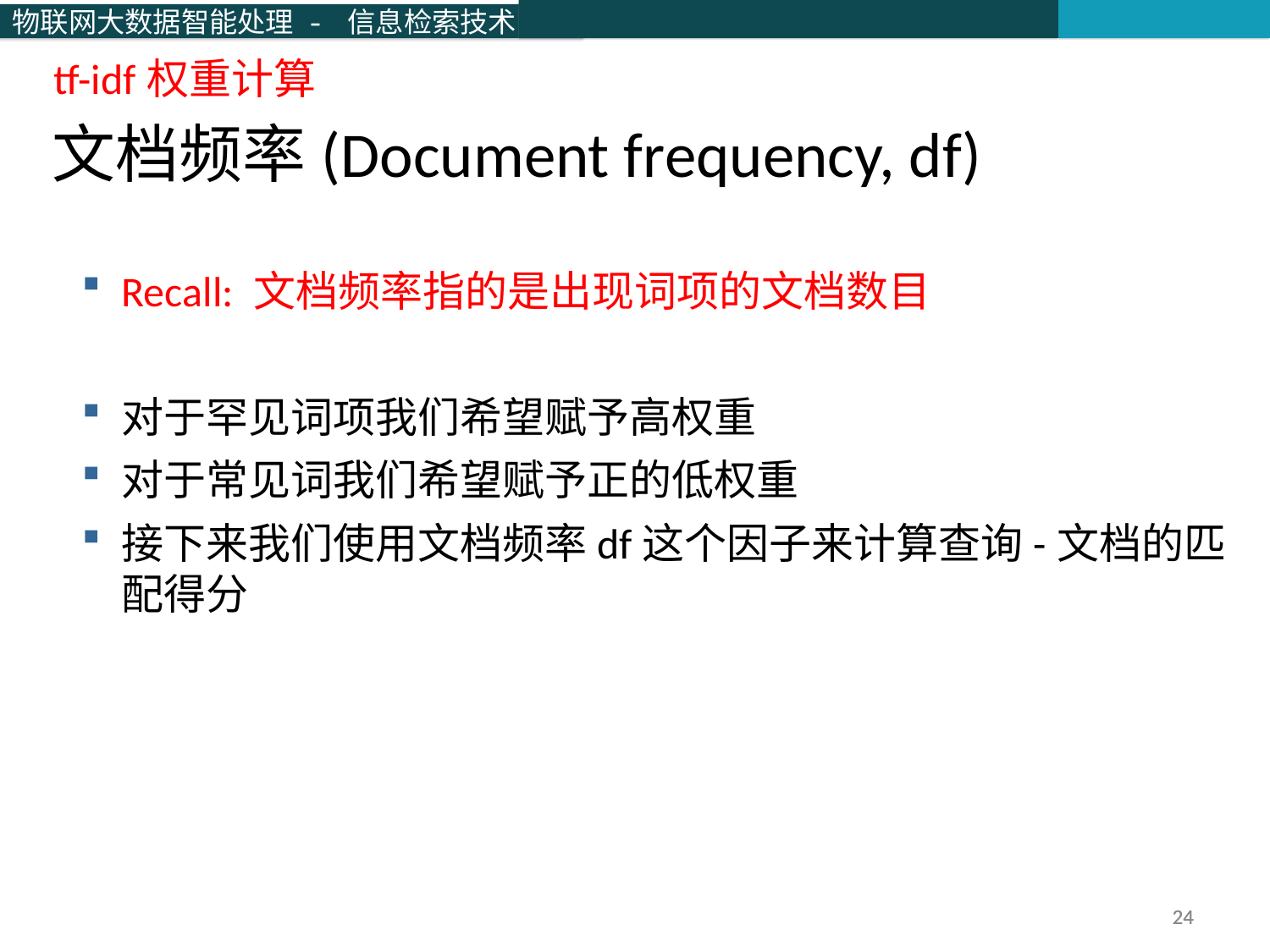

tf-idf权重计算
文档频率(Document frequency, df)
Recall: 文档频率指的是出现词项的文档数目

对于罕见词项我们希望赋予高权重
对于常见词我们希望赋予正的低权重
接下来我们使用文档频率df这个因子来计算查询-文档的匹配得分

24
24